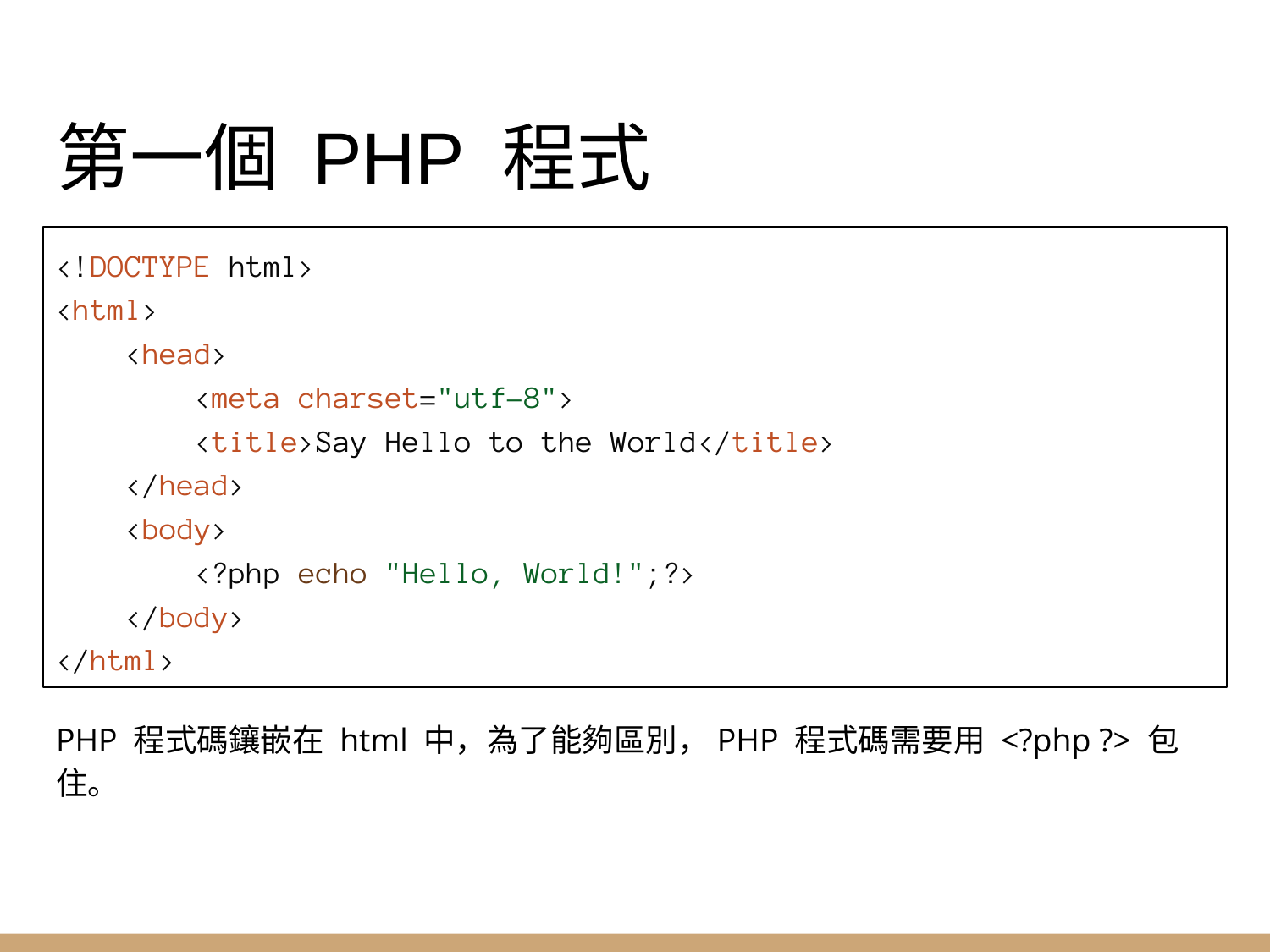

# 第一個 PHP 程式
<!DOCTYPE html>
<html>
    <head>
        <meta charset="utf-8">
        <title>Say Hello to the World</title>
    </head>
    <body>
        <?php echo "Hello, World!";?>
    </body>
</html>
PHP 程式碼鑲嵌在 html 中，為了能夠區別，PHP 程式碼需要用 <?php ?> 包住。